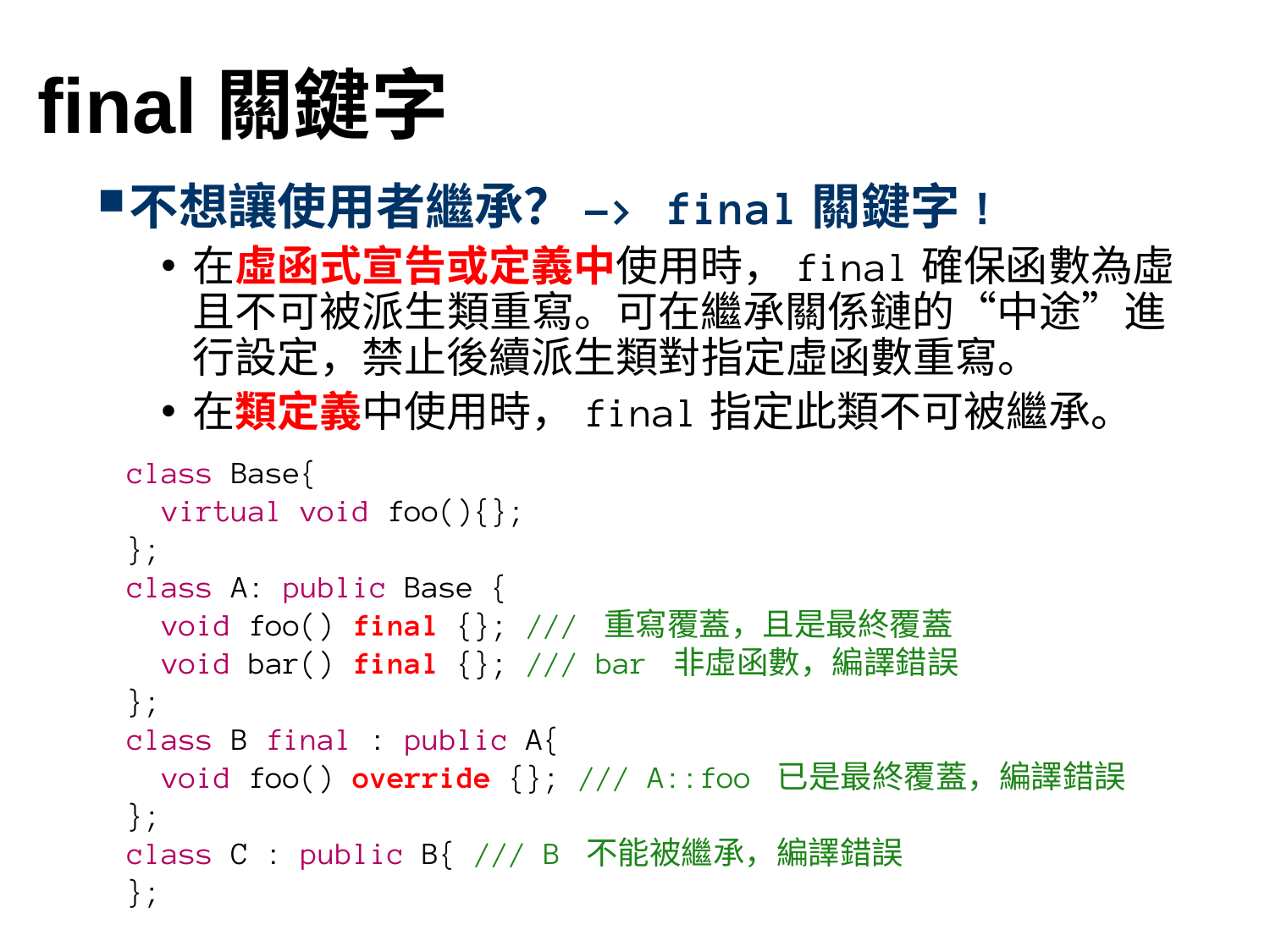

# final關鍵字
不想讓使用者繼承？-> final關鍵字!
在虛函式宣告或定義中使用時，final確保函數為虛且不可被派生類重寫。可在繼承關係鏈的“中途”進行設定，禁止後續派生類對指定虛函數重寫。
在類定義中使用時，final指定此類不可被繼承。

class Base{
  virtual void foo(){};
};
class A: public Base {
  void foo() final {}; /// 重寫覆蓋，且是最終覆蓋
  void bar() final {}; /// bar 非虛函數，編譯錯誤
};
class B final : public A{
  void foo() override {}; /// A::foo 已是最終覆蓋，編譯錯誤
};
class C : public B{ /// B 不能被繼承，編譯錯誤
};